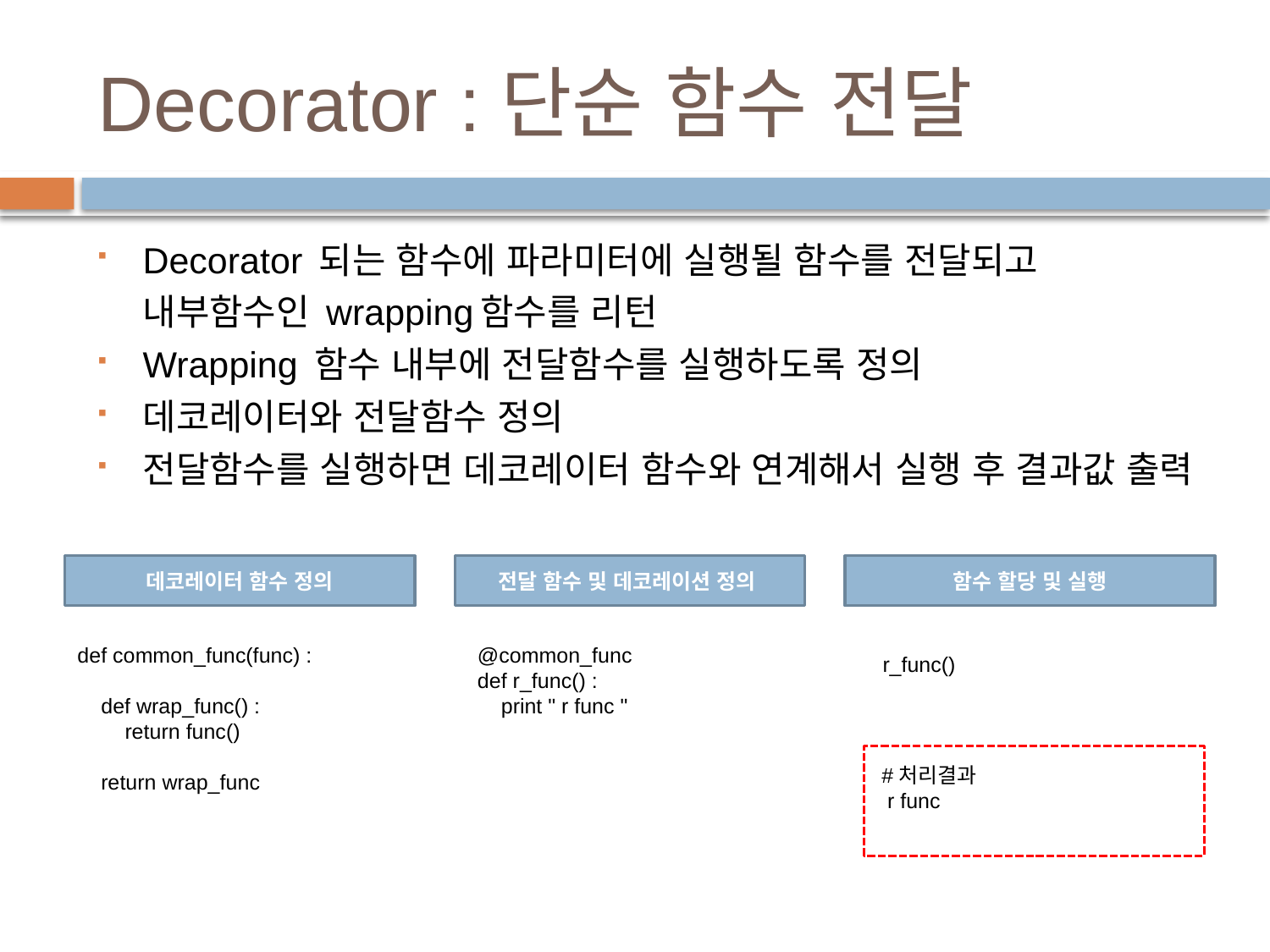

# Decorator :단순 함수 전달
Decorator 되는 함수에 파라미터에 실행될 함수를 전달되고 내부함수인 wrapping함수를 리턴
Wrapping 함수 내부에 전달함수를 실행하도록 정의
데코레이터와 전달함수 정의
전달함수를 실행하면 데코레이터 함수와 연계해서 실행 후 결과값 출력

데코레이터 함수 정의
전달 함수 및 데코레이션 정의
함수 할당 및 실행
def common_func(func) :

    def wrap_func() :
        return func()

    return wrap_func
@common_func
def r_func() :
    print " r func "
r_func()

#처리결과
 r func